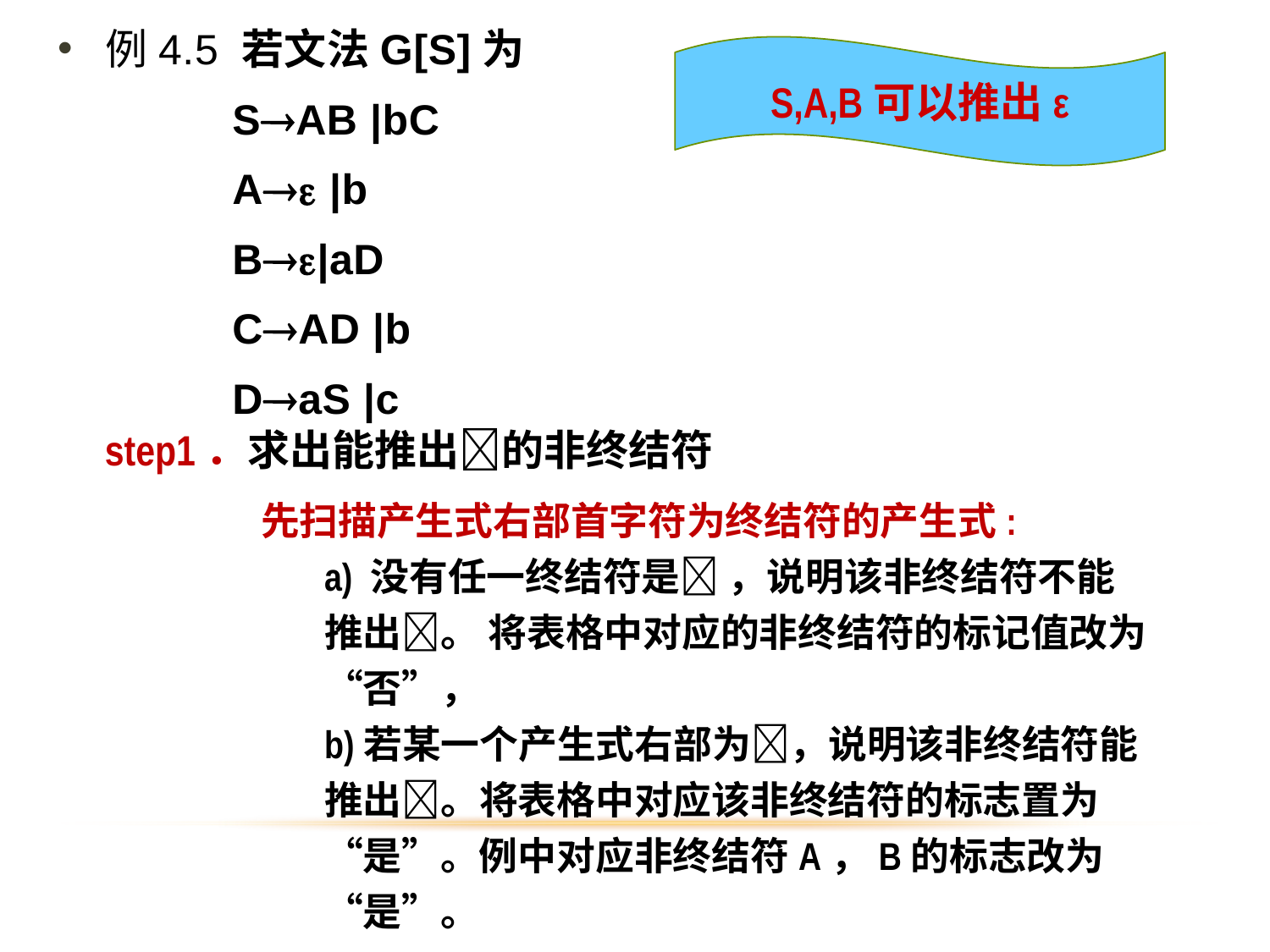

例4.5 若文法G[S]为
 		S→AB |bC
		A→ε |b
		B→ε|aD
		C→AD |b
		D→aS |c
S,A,B可以推出ε
step1．求出能推出ε的非终结符
先扫描产生式右部首字符为终结符的产生式:
a) 没有任一终结符是ε ，说明该非终结符不能推出ε。 将表格中对应的非终结符的标记值改为“否”，
b)若某一个产生式右部为ε，说明该非终结符能推出ε。将表格中对应该非终结符的标志置为“是”。例中对应非终结符A，B的标志改为“是”。